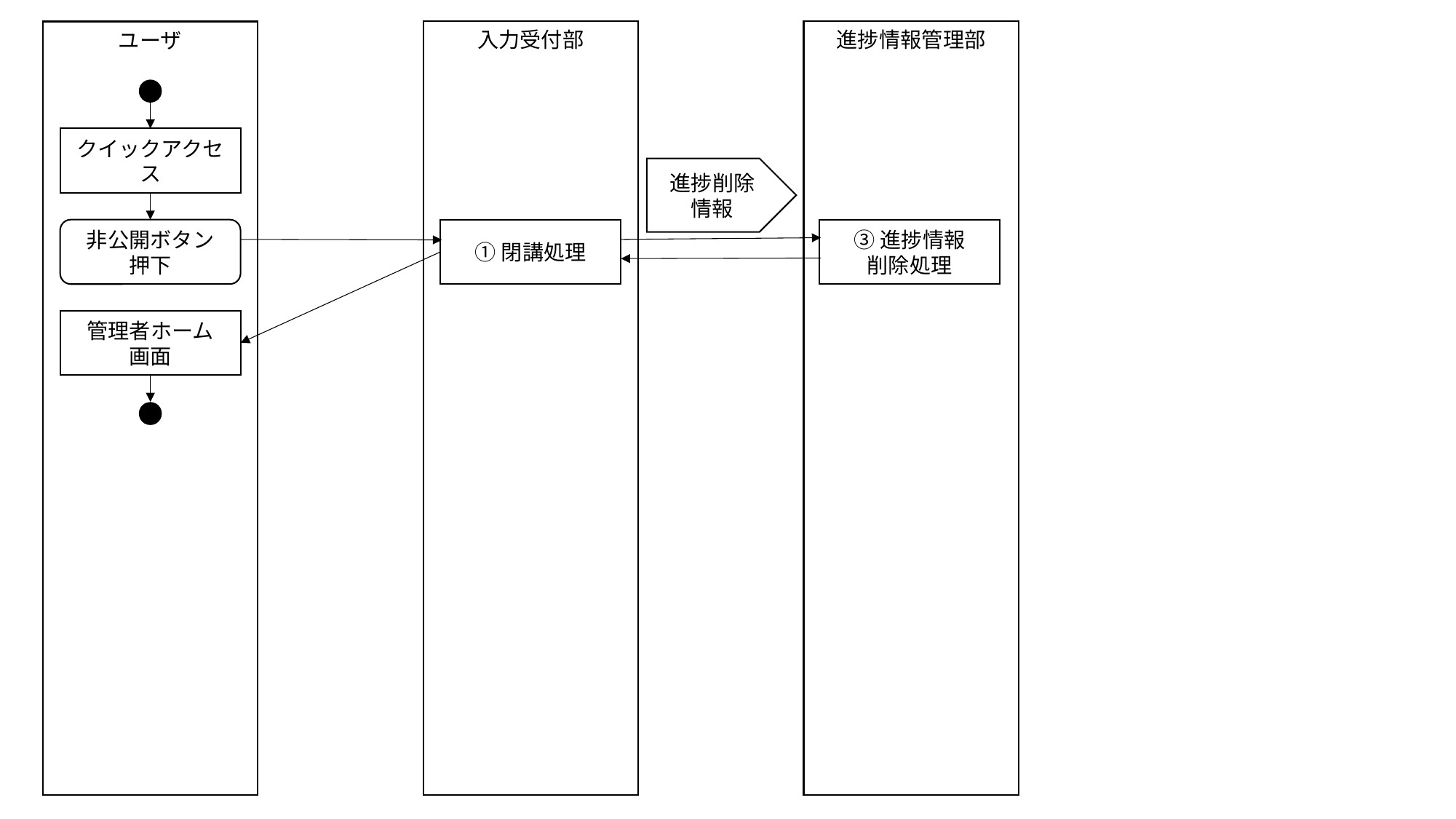

入力受付部
進捗情報管理部
ユーザ

クイックアクセス
進捗削除
情報
非公開ボタン
押下
①閉講処理
③進捗情報
削除処理
管理者ホーム
画面